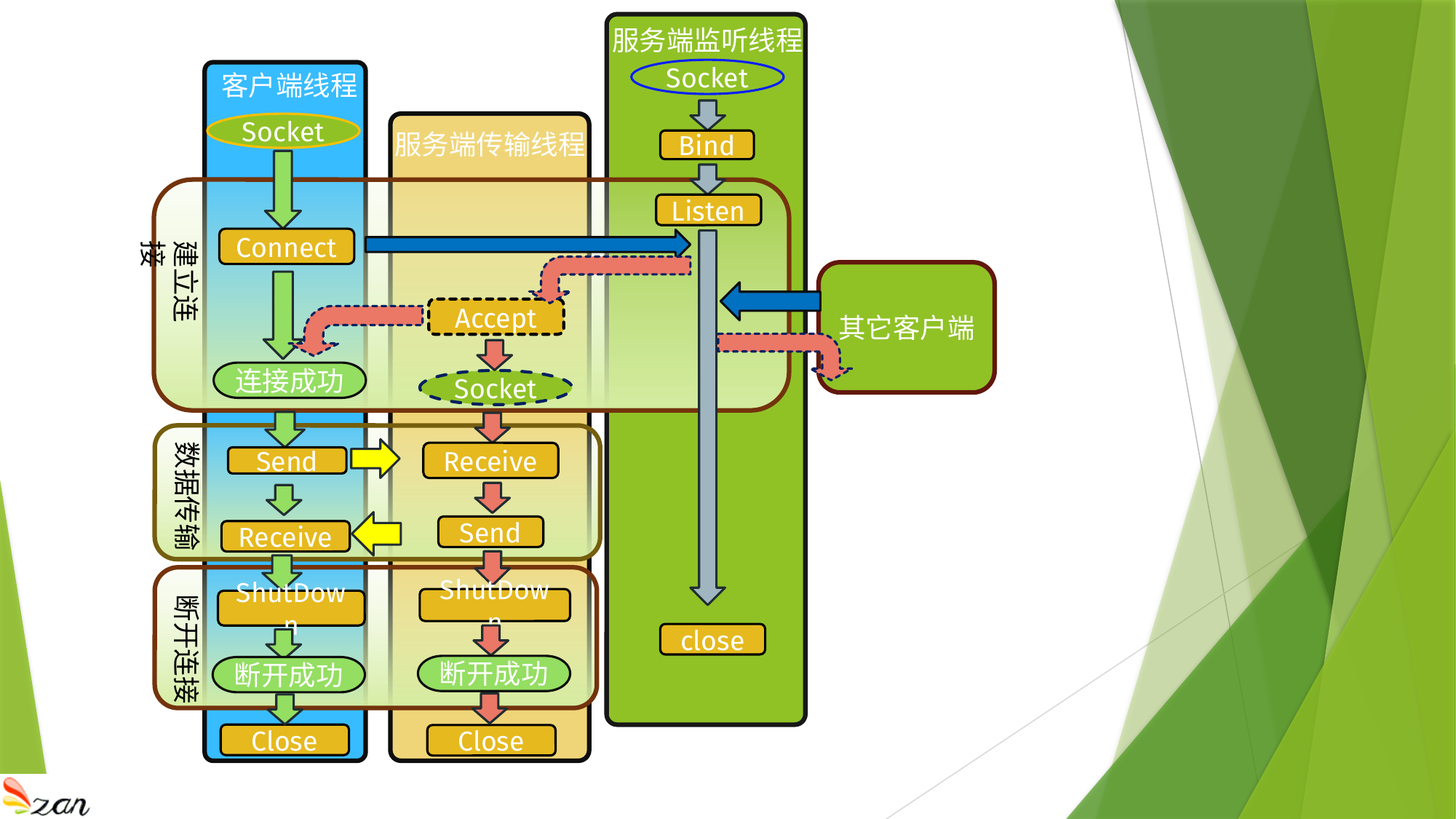

服务端监听线程
Socket

客户端线程

Socket

服务端传输线程
Bind

Listen

Connect

建立连接

其它客户端

Accept

连接成功
Socket

数据传输

Receive
Send

Send
Receive

断开连接
ShutDown
ShutDown
close

断开成功
断开成功

Close
Close